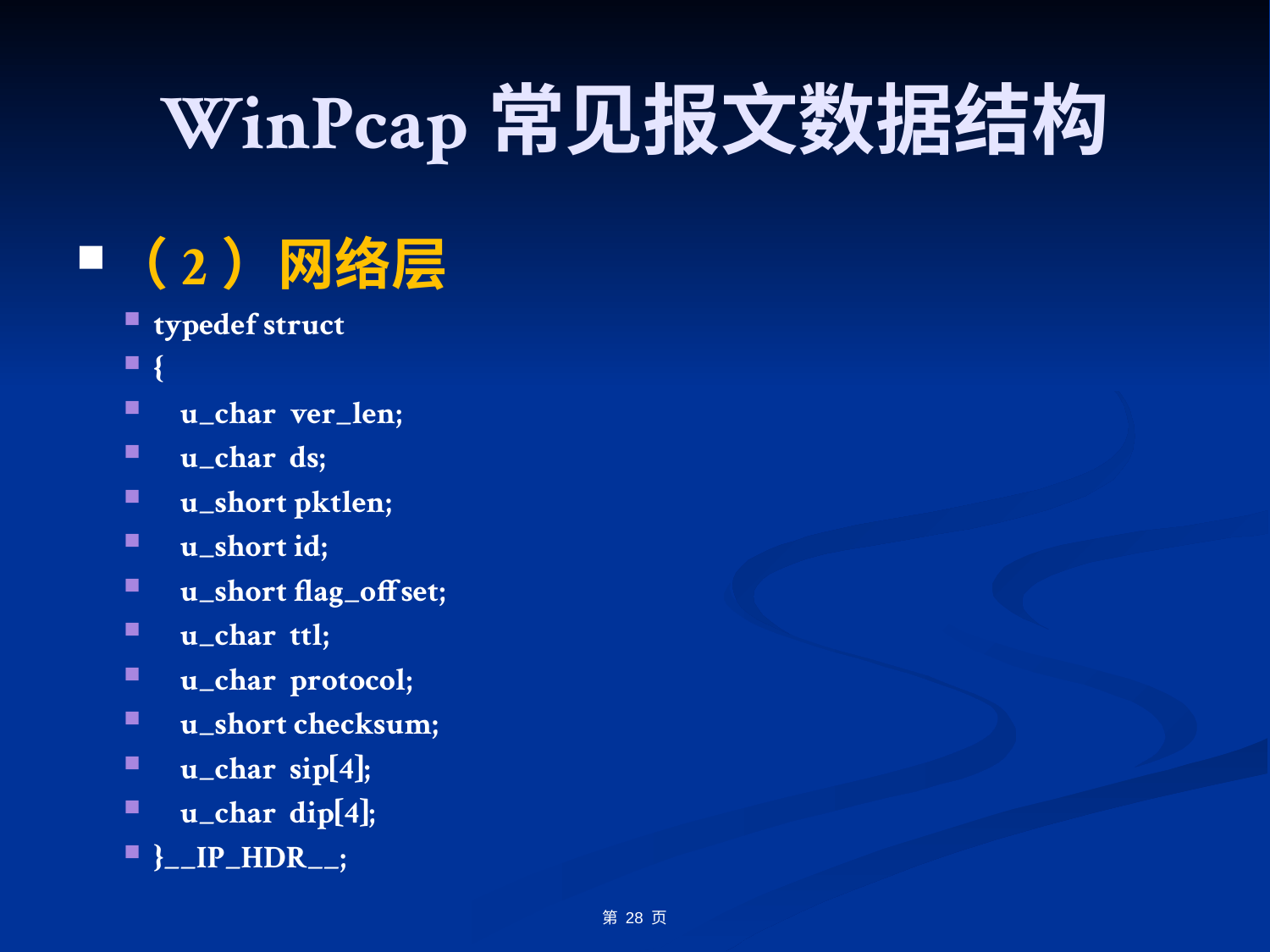

# WinPcap常见报文数据结构
（2）网络层
typedef struct
{
    u_char  ver_len;
    u_char  ds;
    u_short pktlen;
    u_short id;
    u_short flag_offset;
    u_char  ttl;
    u_char  protocol;
    u_short checksum;
    u_char  sip[4];
    u_char  dip[4];
}__IP_HDR__;

第 28 页